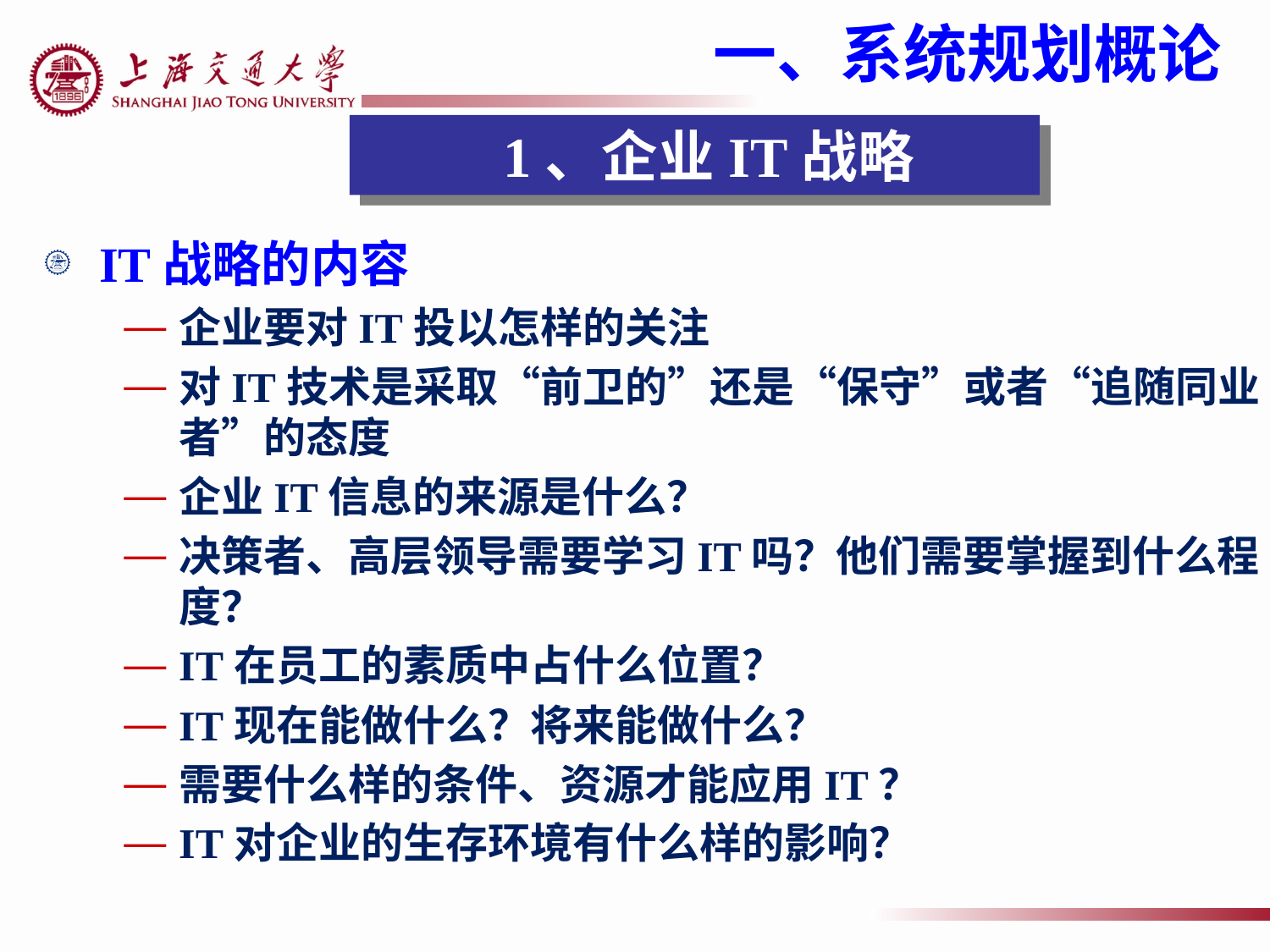

一、系统规划概论
  1、企业IT战略
IT战略的内容
企业要对IT投以怎样的关注
对IT技术是采取“前卫的”还是“保守”或者“追随同业者”的态度
企业IT信息的来源是什么？
决策者、高层领导需要学习IT吗？他们需要掌握到什么程度？
IT在员工的素质中占什么位置？
IT现在能做什么？将来能做什么？
需要什么样的条件、资源才能应用IT？
IT对企业的生存环境有什么样的影响？